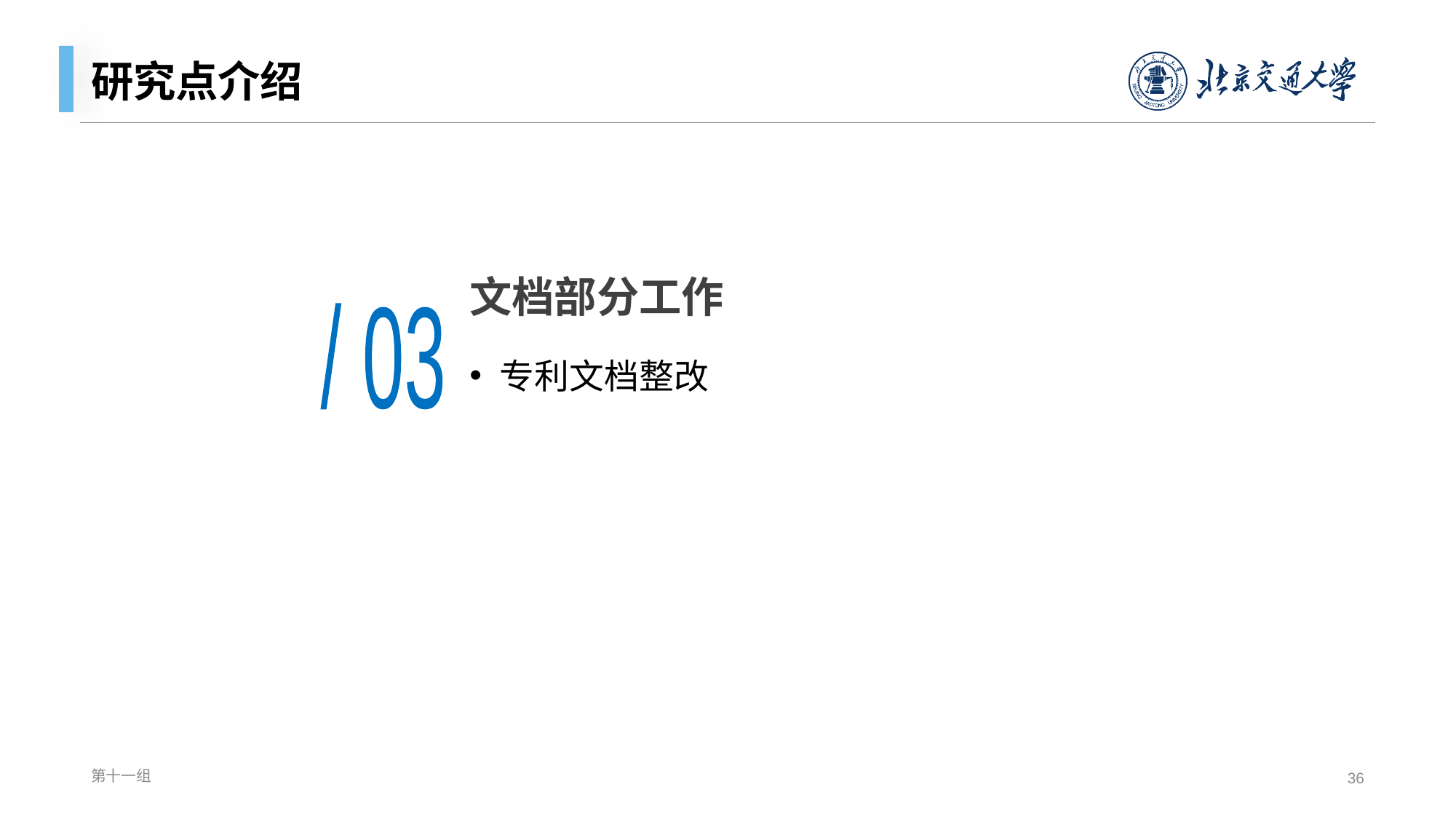

# 研究点介绍
文档部分工作
/ 03
专利文档整改
第十一组
36